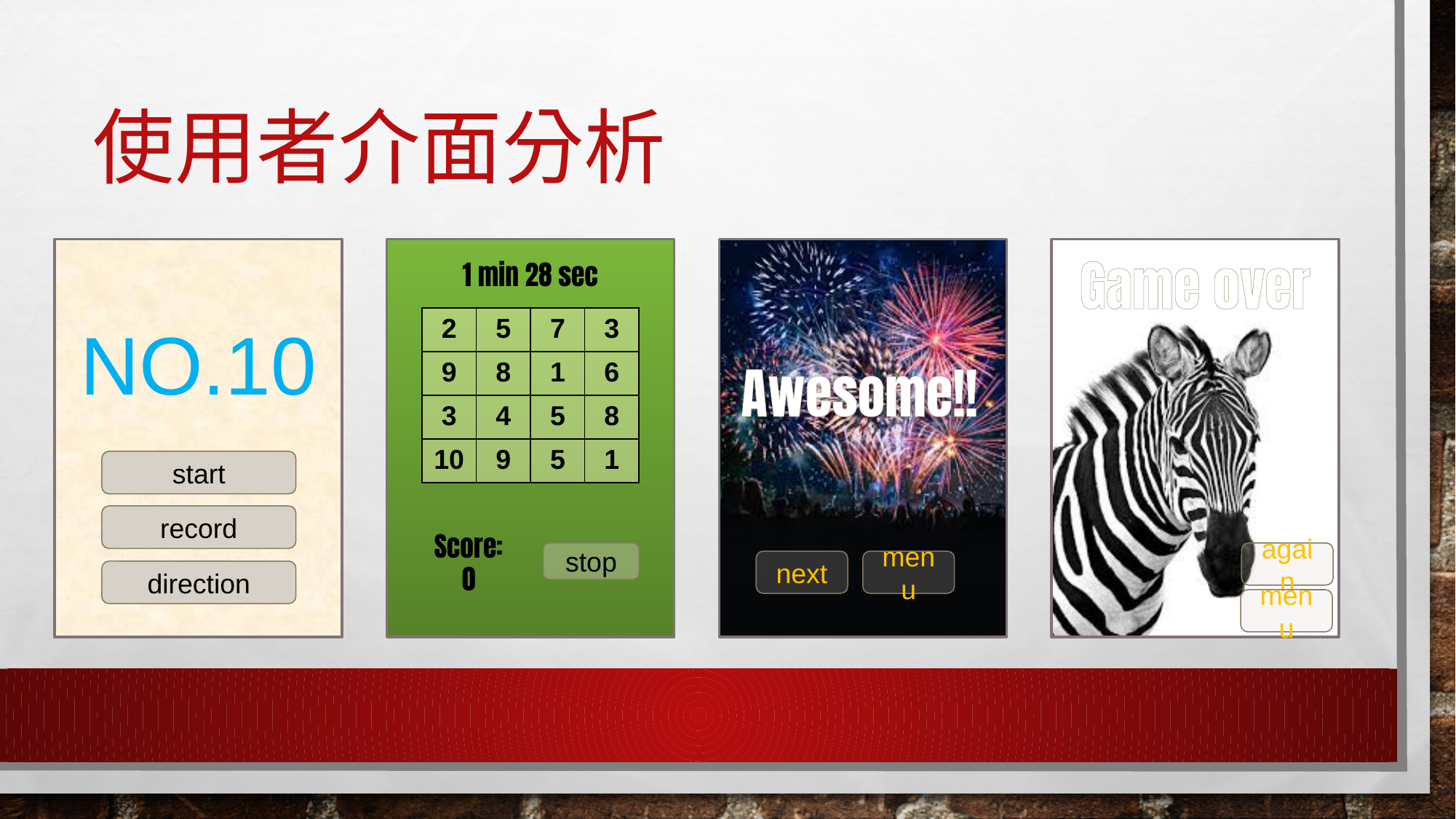

# 使用者介面分析

Game over
1 min 28 sec
NO.10
| 2 | 5 | 7 | 3 |
| --- | --- | --- | --- |
| 9 | 8 | 1 | 6 |
| 3 | 4 | 5 | 8 |
| 10 | 9 | 5 | 1 |
 Awesome!!
start
record
Score:
0
stop
again
next
menu
direction
menu